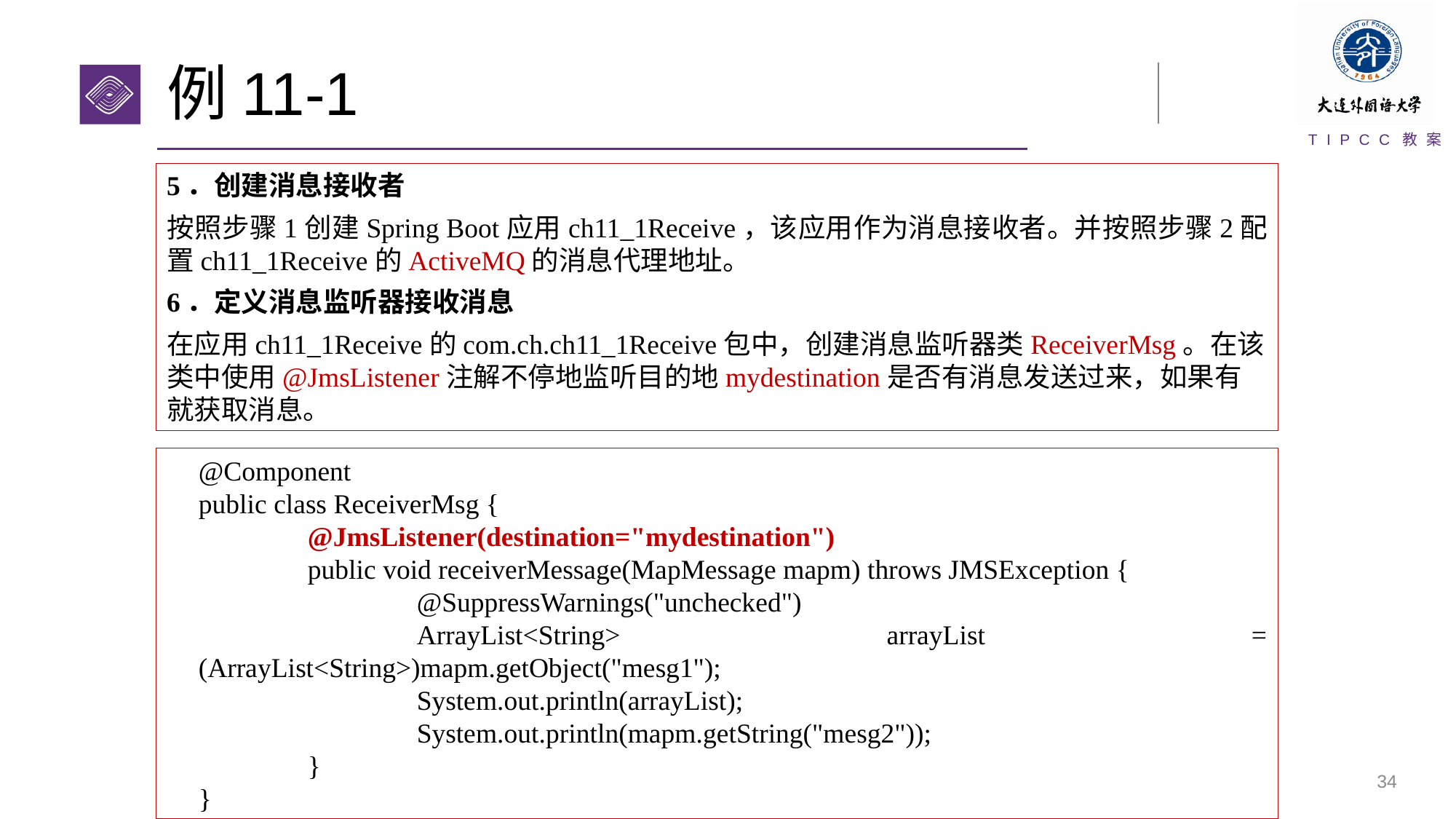

# 例11-1
5．创建消息接收者
按照步骤1创建Spring Boot应用ch11_1Receive，该应用作为消息接收者。并按照步骤2配置ch11_1Receive的ActiveMQ的消息代理地址。
6．定义消息监听器接收消息
在应用ch11_1Receive的com.ch.ch11_1Receive包中，创建消息监听器类ReceiverMsg。在该类中使用@JmsListener注解不停地监听目的地mydestination是否有消息发送过来，如果有就获取消息。
@Component
public class ReceiverMsg {
	@JmsListener(destination="mydestination")
	public void receiverMessage(MapMessage mapm) throws JMSException {
		@SuppressWarnings("unchecked")
		ArrayList<String> arrayList = (ArrayList<String>)mapm.getObject("mesg1");
		System.out.println(arrayList);
		System.out.println(mapm.getString("mesg2"));
	}
}
34